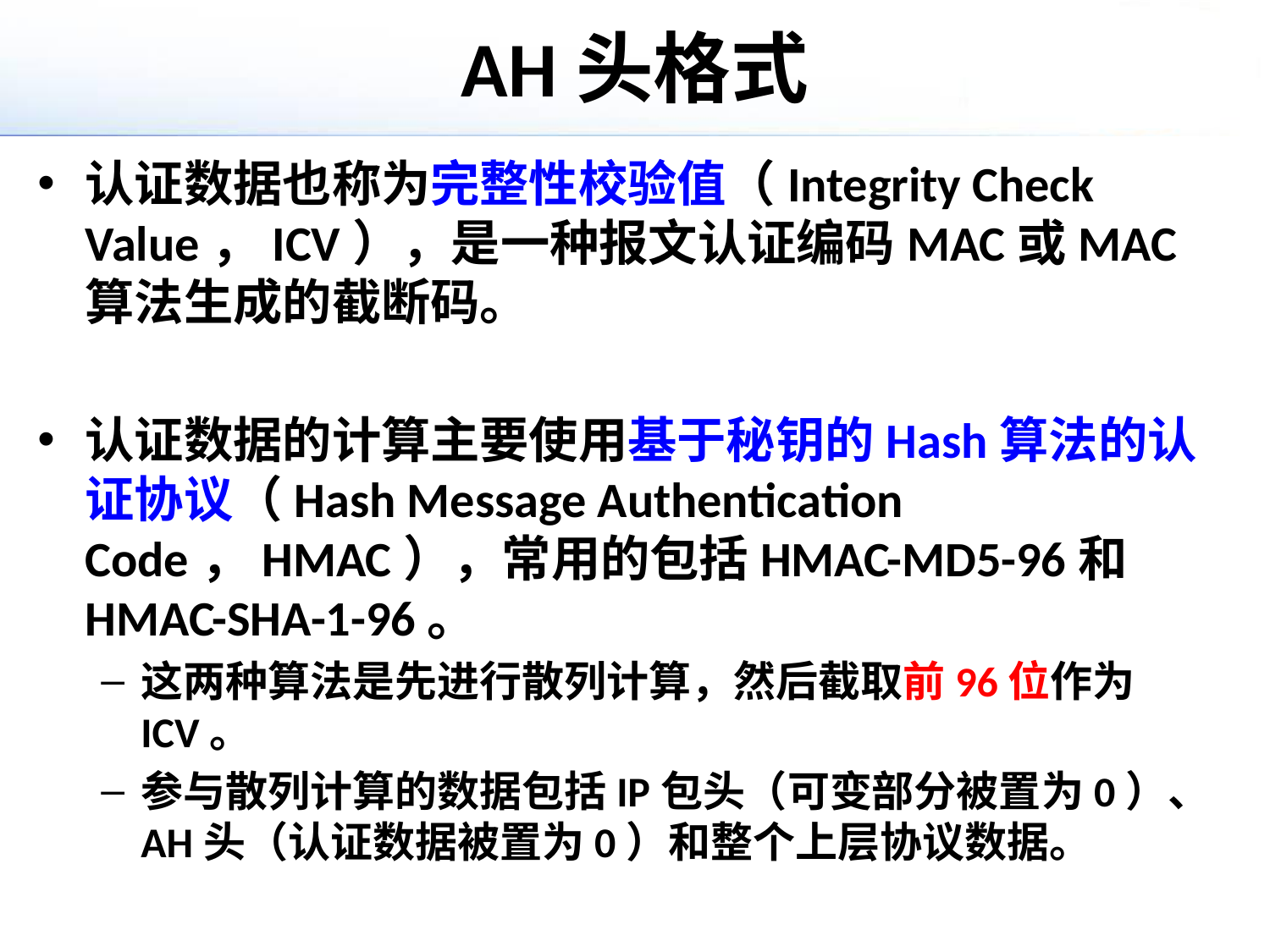

# AH头格式
认证数据也称为完整性校验值（Integrity Check Value，ICV），是一种报文认证编码MAC或MAC算法生成的截断码。

认证数据的计算主要使用基于秘钥的Hash算法的认证协议（Hash Message Authentication Code，HMAC），常用的包括HMAC-MD5-96和HMAC-SHA-1-96。
这两种算法是先进行散列计算，然后截取前96位作为ICV。
参与散列计算的数据包括IP包头（可变部分被置为0）、AH头（认证数据被置为0）和整个上层协议数据。